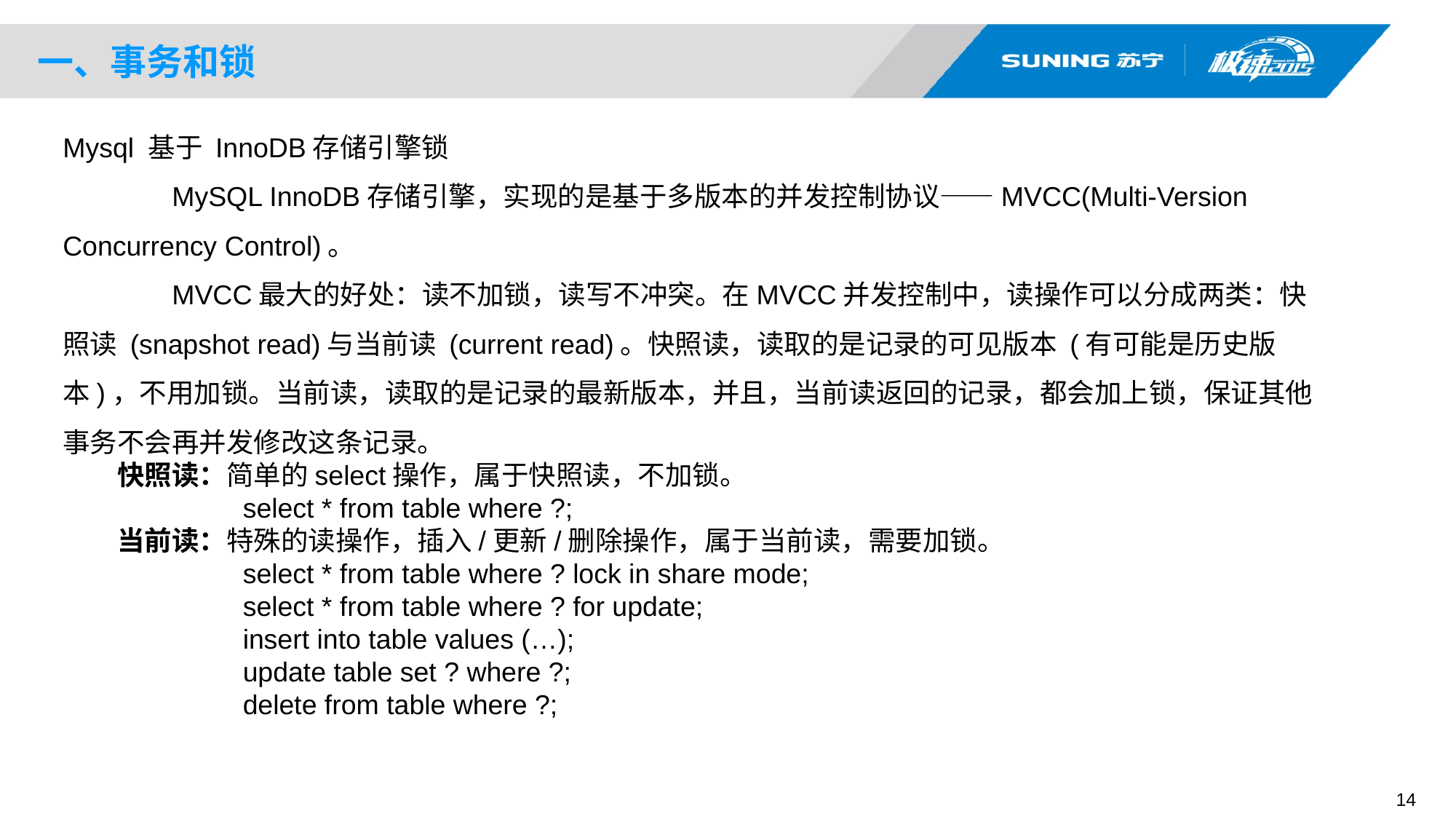

一、事务和锁
Mysql 基于 InnoDB存储引擎锁
	MySQL InnoDB存储引擎，实现的是基于多版本的并发控制协议——MVCC(Multi-Version Concurrency Control)。
	MVCC最大的好处：读不加锁，读写不冲突。在MVCC并发控制中，读操作可以分成两类：快照读 (snapshot read)与当前读 (current read)。快照读，读取的是记录的可见版本 (有可能是历史版本)，不用加锁。当前读，读取的是记录的最新版本，并且，当前读返回的记录，都会加上锁，保证其他事务不会再并发修改这条记录。
快照读：简单的select操作，属于快照读，不加锁。
	select * from table where ?;
当前读：特殊的读操作，插入/更新/删除操作，属于当前读，需要加锁。
	select * from table where ? lock in share mode;
	select * from table where ? for update;
	insert into table values (…);
	update table set ? where ?;
	delete from table where ?;